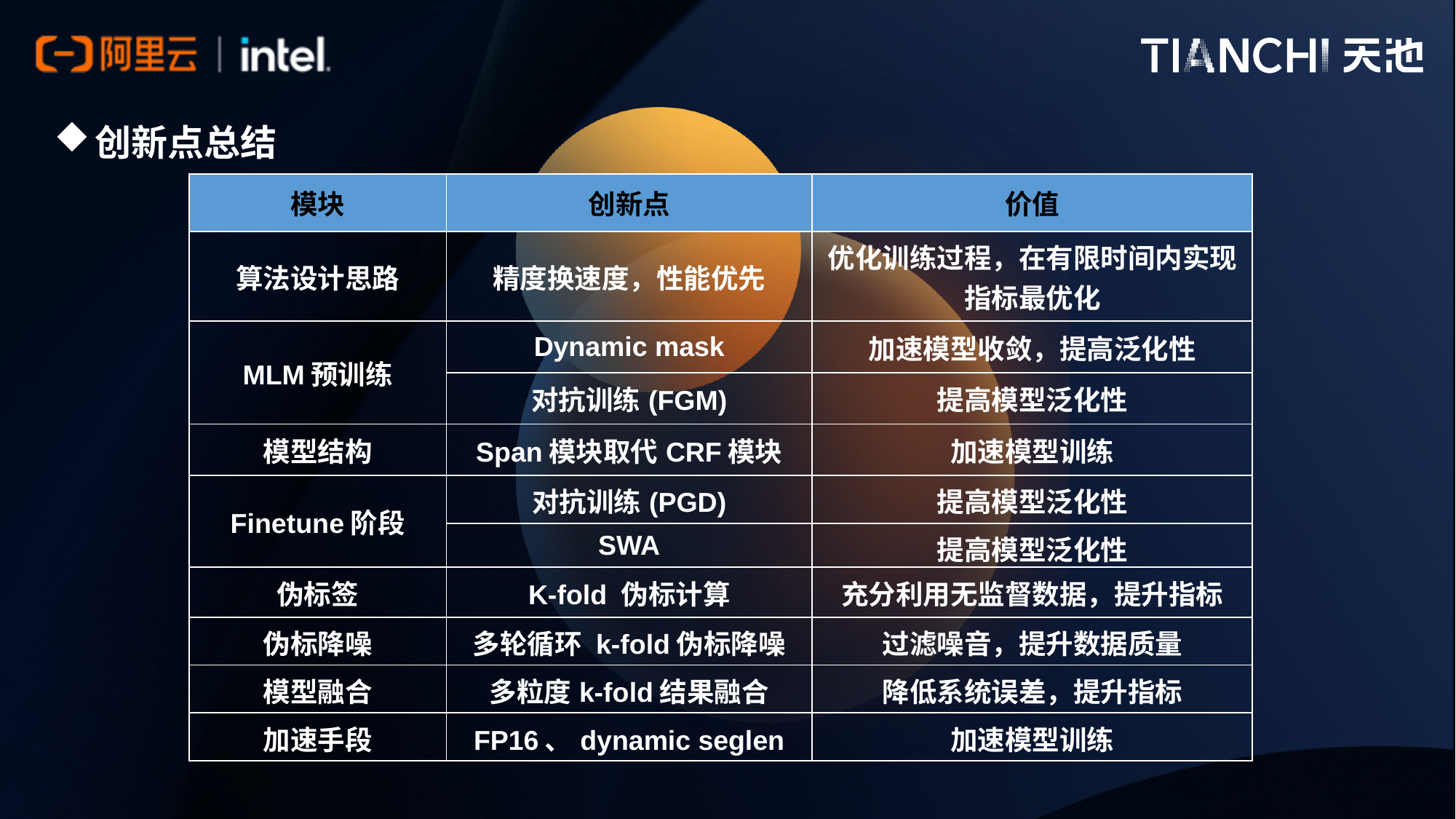

创新点总结
| 模块 | 创新点 | 价值 |
| --- | --- | --- |
| 算法设计思路 | 精度换速度，性能优先 | 优化训练过程，在有限时间内实现指标最优化 |
| MLM预训练 | Dynamic mask | 加速模型收敛，提高泛化性 |
|  | 对抗训练(FGM) | 提高模型泛化性 |
| 模型结构 | Span模块取代CRF模块 | 加速模型训练 |
| Finetune阶段 | 对抗训练(PGD) | 提高模型泛化性 |
|  | SWA | 提高模型泛化性 |
| 伪标签 | K-fold 伪标计算 | 充分利用无监督数据，提升指标 |
| 伪标降噪 | 多轮循环 k-fold伪标降噪 | 过滤噪音，提升数据质量 |
| 模型融合 | 多粒度k-fold结果融合 | 降低系统误差，提升指标 |
| 加速手段 | FP16、dynamic seglen | 加速模型训练 |